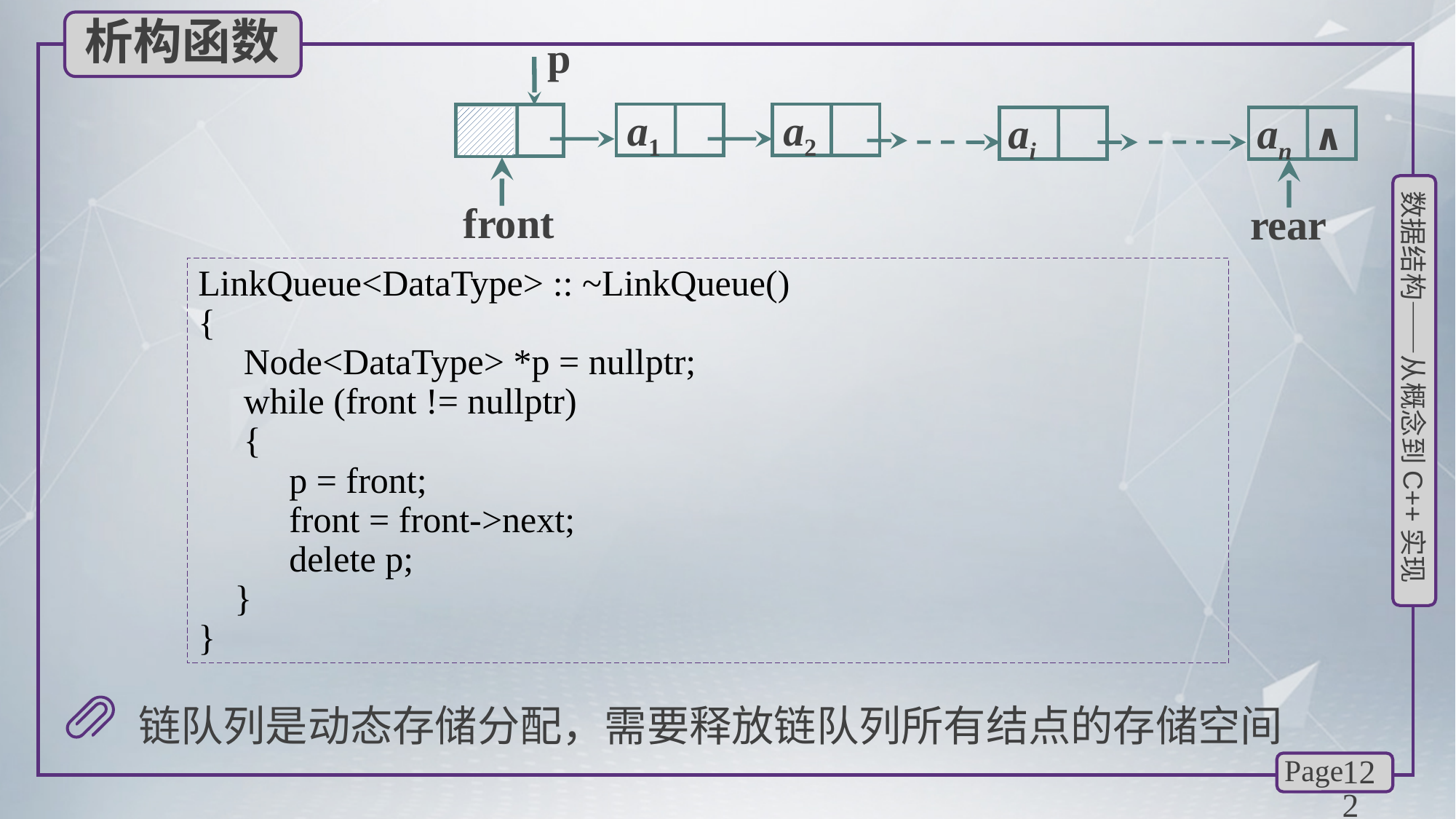

析构函数

p

a1

a2

ai

an

∧

front

rear
LinkQueue<DataType> :: ~LinkQueue()
{
     Node<DataType> *p = nullptr;
     while (front != nullptr)
     {
          p = front;
          front = front->next;
          delete p;
    }
}
链队列是动态存储分配，需要释放链队列所有结点的存储空间